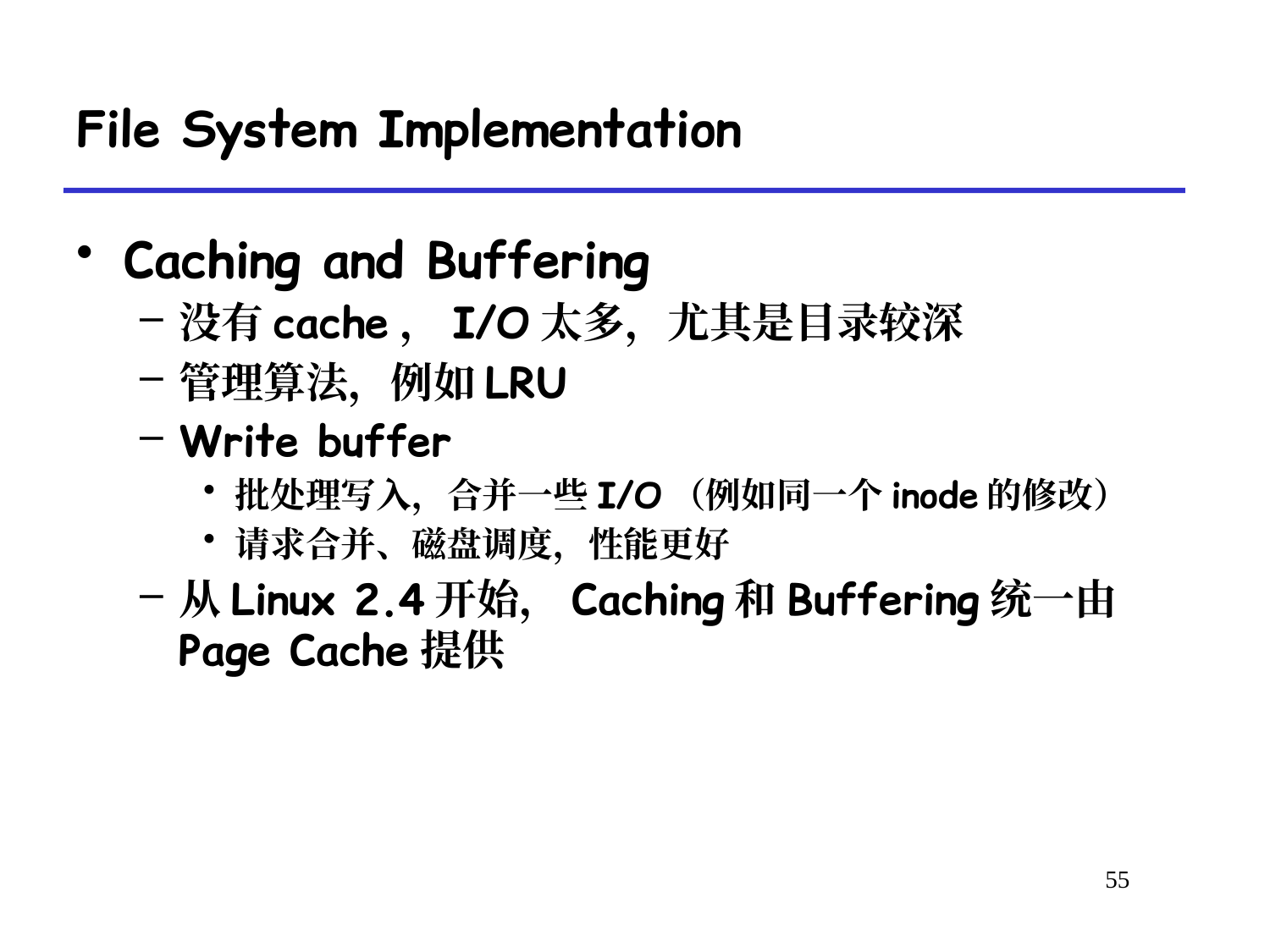

# File System Implementation
Caching and Buffering
没有cache，I/O太多，尤其是目录较深
管理算法，例如LRU
Write buffer
批处理写入，合并一些I/O（例如同一个inode的修改）
请求合并、磁盘调度，性能更好
从Linux 2.4开始，Caching和Buffering统一由Page Cache提供
55